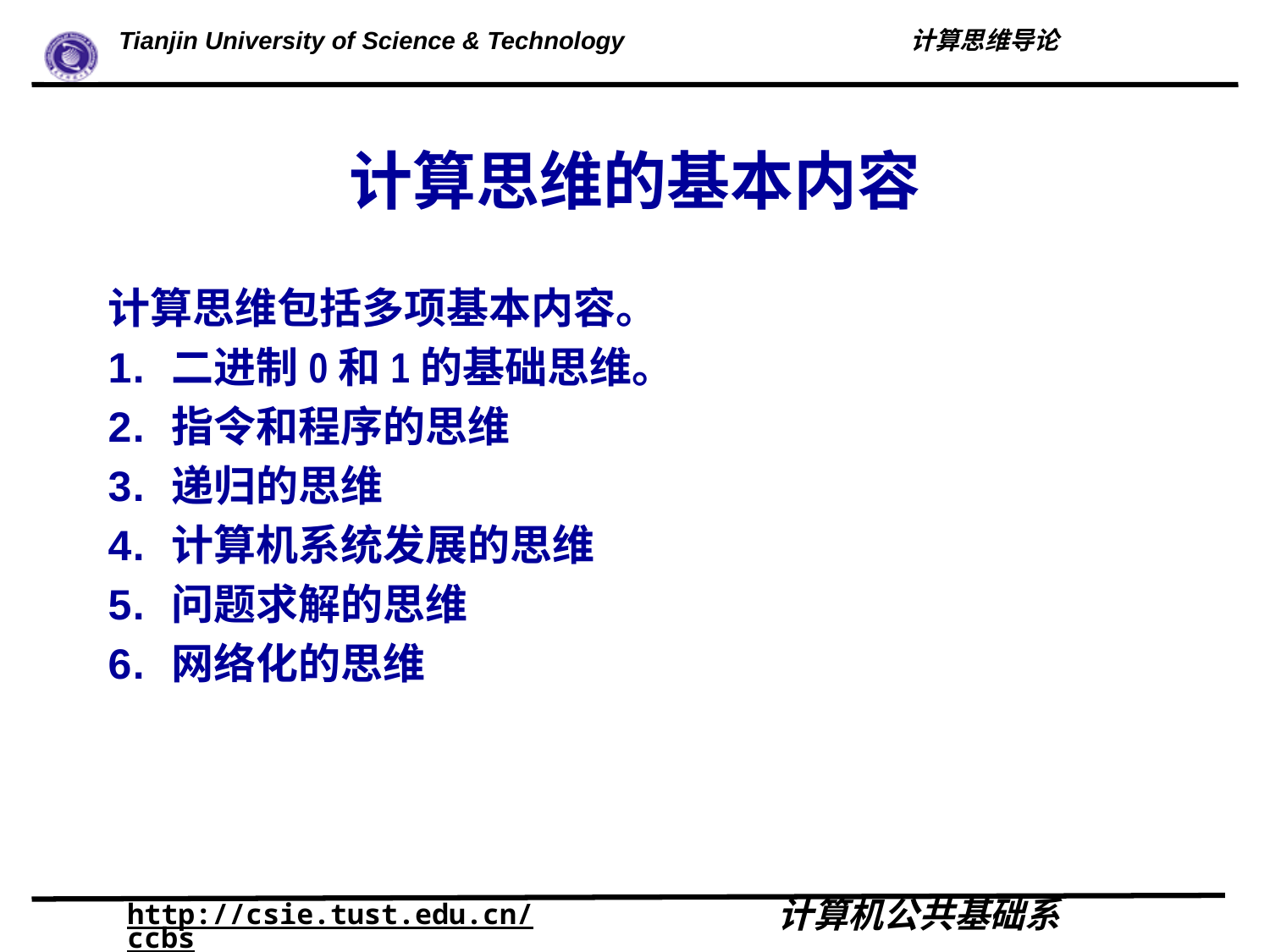

# 计算思维的基本内容
计算思维包括多项基本内容。
二进制0和1的基础思维。
指令和程序的思维
递归的思维
计算机系统发展的思维
问题求解的思维
网络化的思维